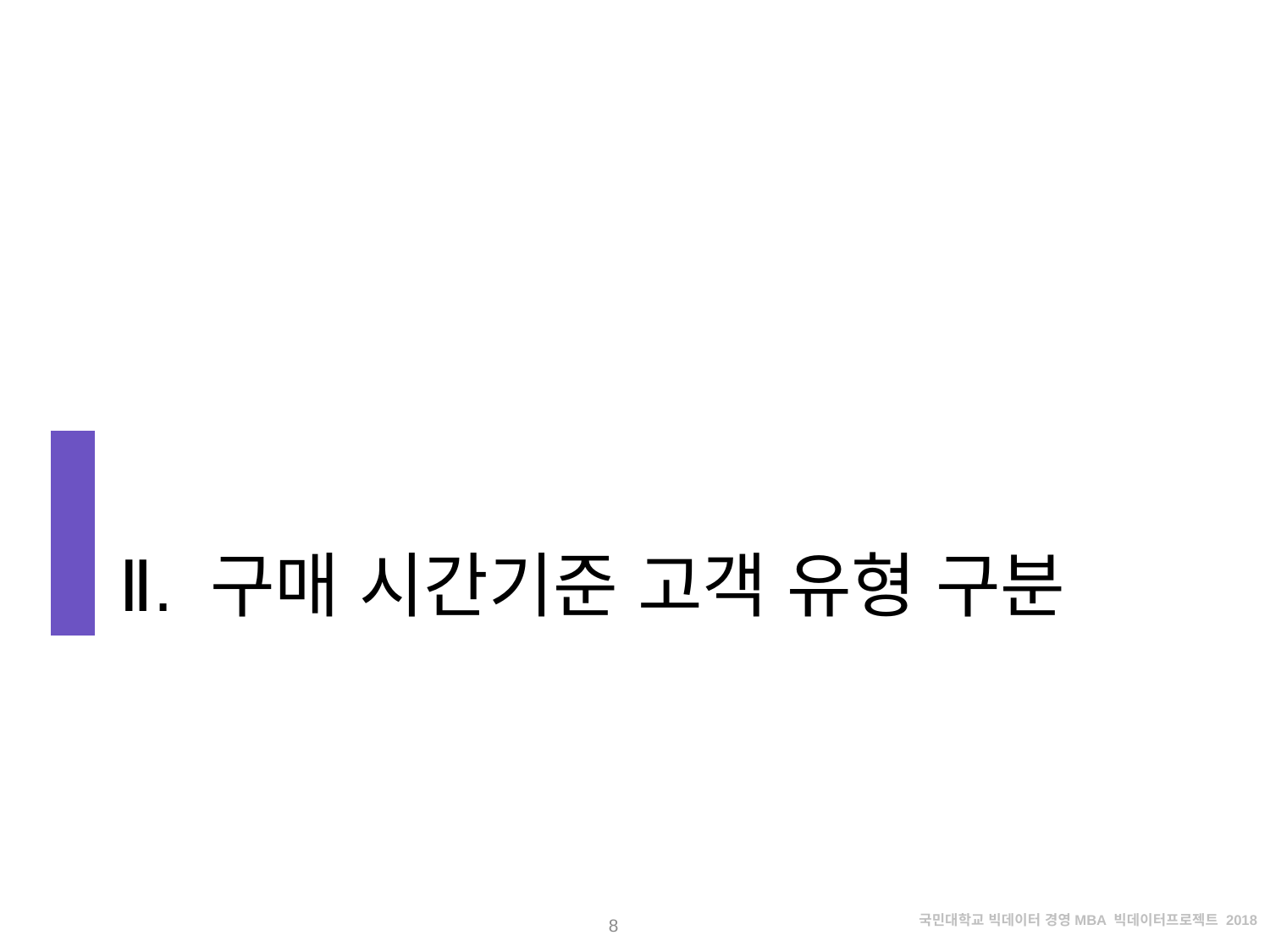

# Ⅱ. 구매 시간기준 고객 유형 구분
8